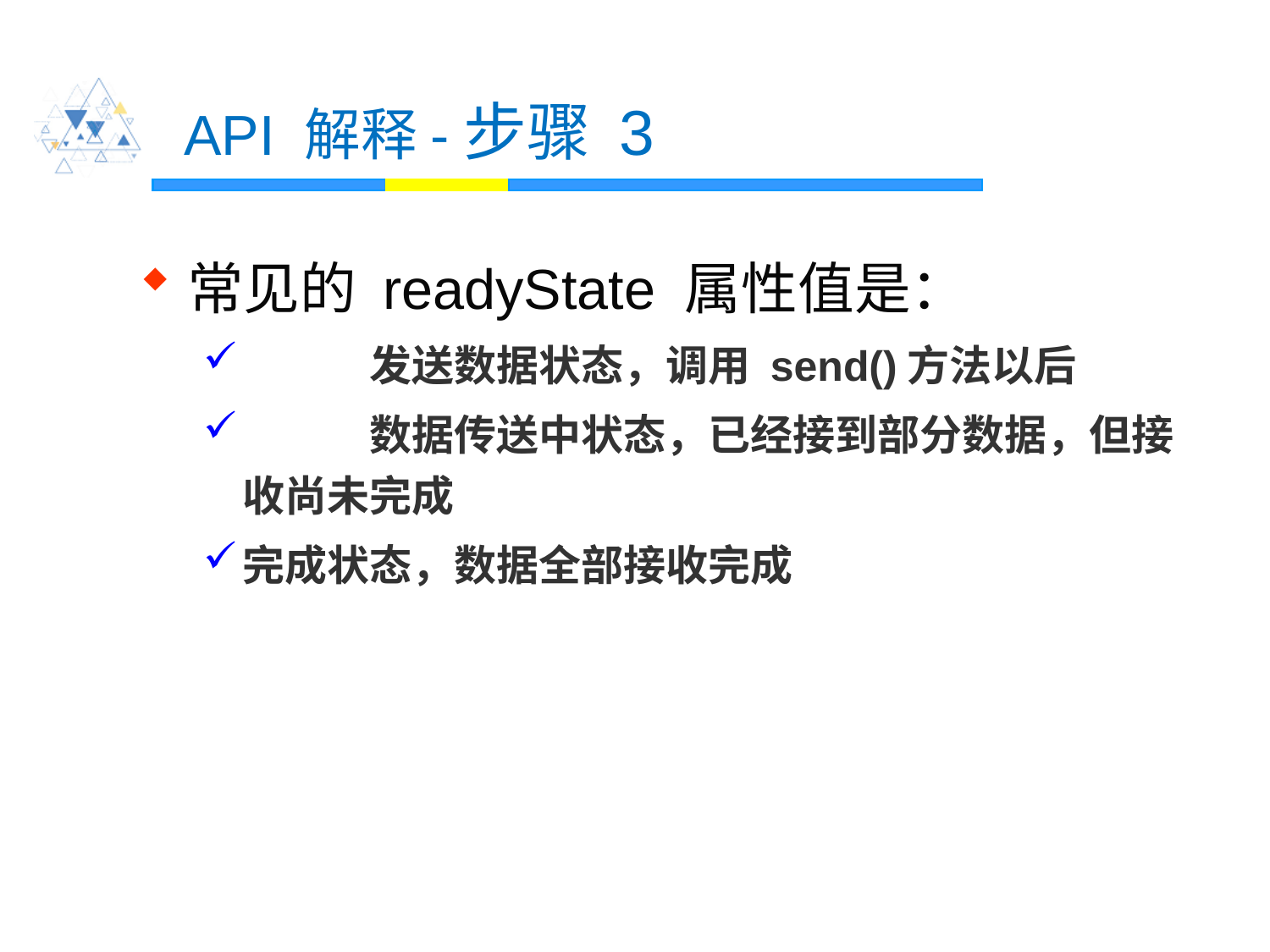

# API 解释-步骤 3
常见的 readyState 属性值是：
	发送数据状态，调用 send()方法以后
	数据传送中状态，已经接到部分数据，但接收尚未完成
完成状态，数据全部接收完成